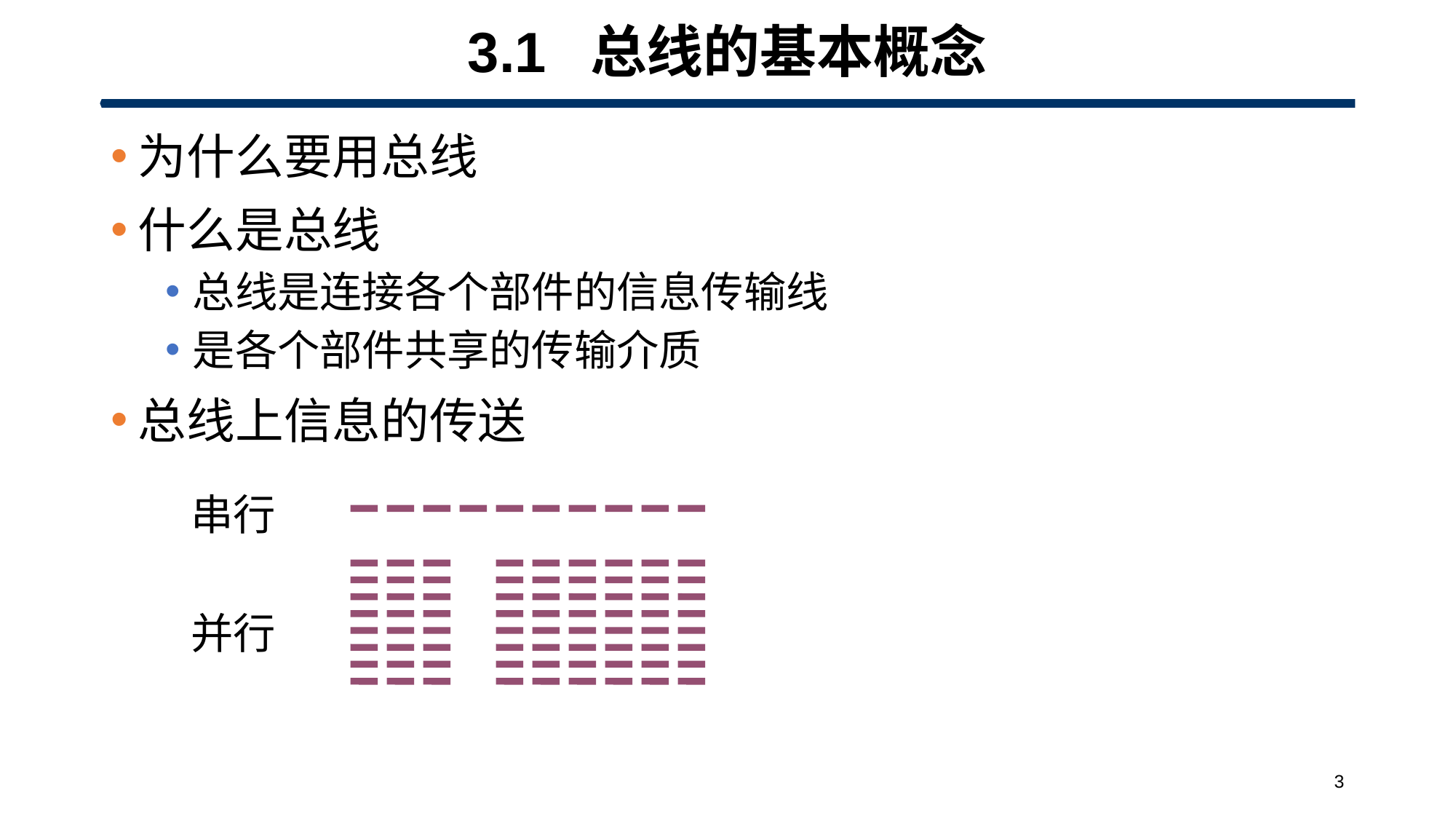

# 3.1  总线的基本概念
为什么要用总线
什么是总线
总线是连接各个部件的信息传输线
是各个部件共享的传输介质
总线上信息的传送

串行

并行
3